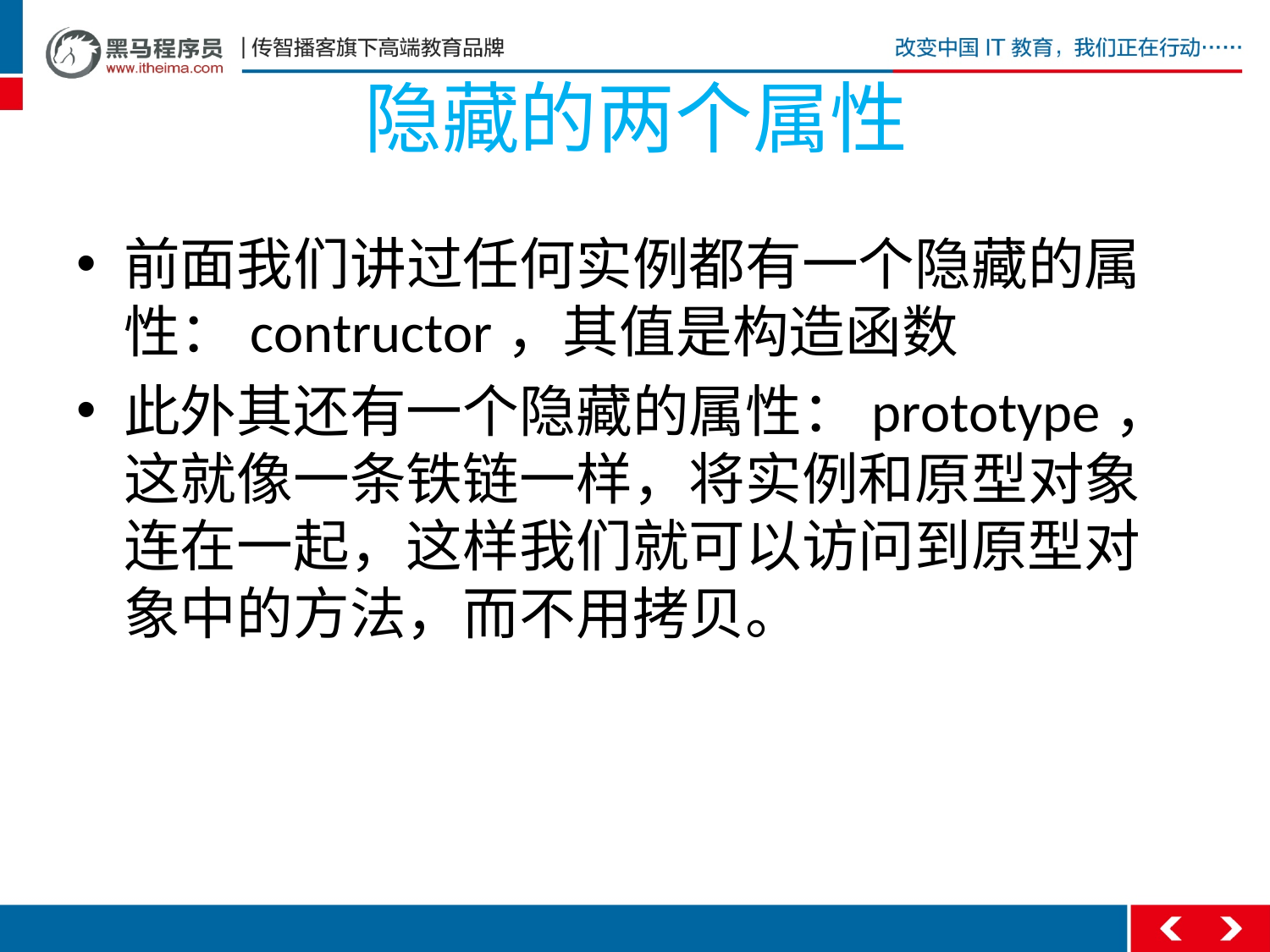

# 隐藏的两个属性
前面我们讲过任何实例都有一个隐藏的属性：contructor，其值是构造函数
此外其还有一个隐藏的属性：prototype，这就像一条铁链一样，将实例和原型对象连在一起，这样我们就可以访问到原型对象中的方法，而不用拷贝。